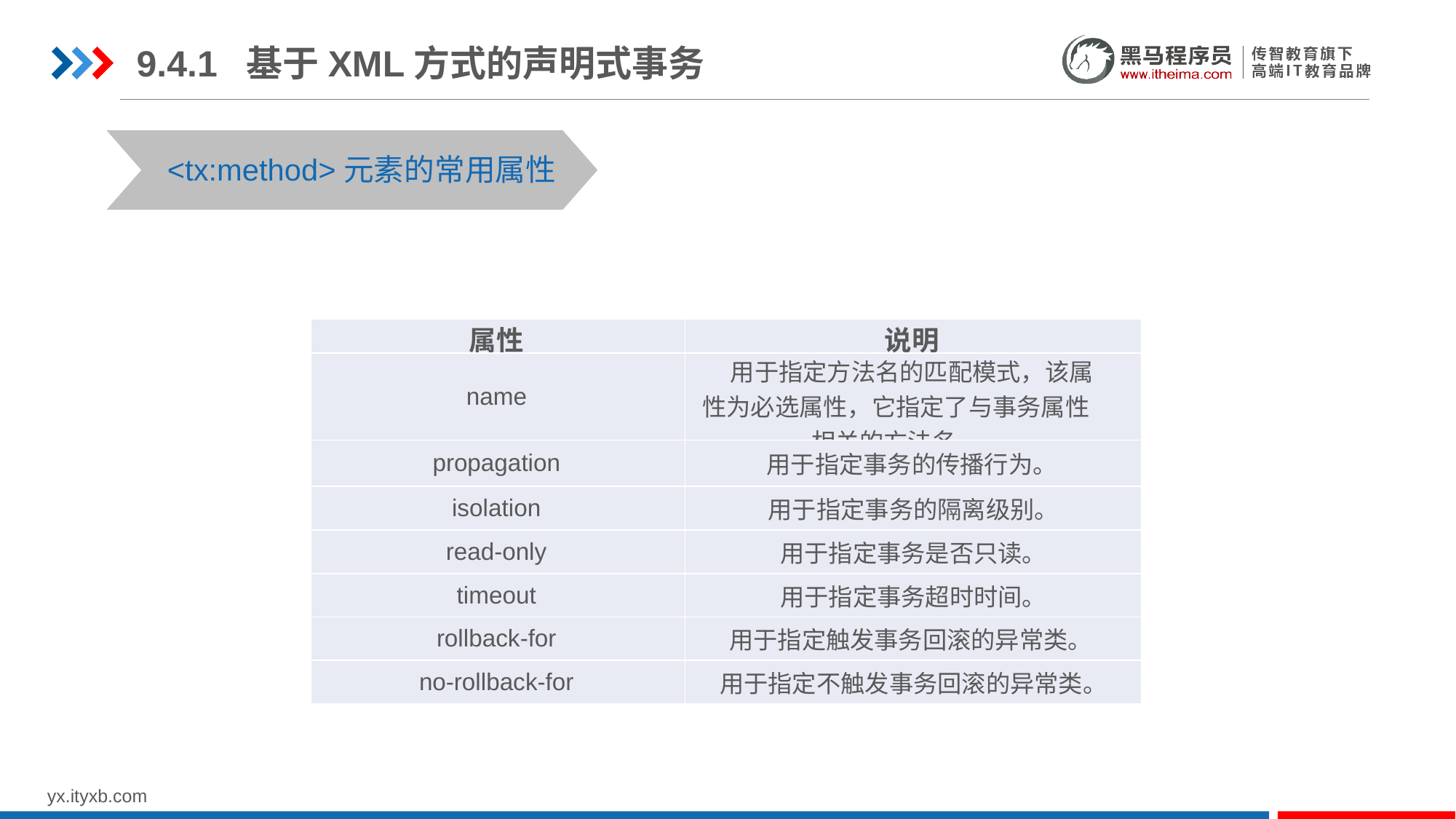

9.4.1  基于XML方式的声明式事务

<tx:method>元素的常用属性
| 属性 | 说明 |
| --- | --- |
| name | 用于指定方法名的匹配模式，该属性为必选属性，它指定了与事务属性相关的方法名。 |
| propagation | 用于指定事务的传播行为。 |
| isolation | 用于指定事务的隔离级别。 |
| read-only | 用于指定事务是否只读。 |
| timeout | 用于指定事务超时时间。 |
| rollback-for | 用于指定触发事务回滚的异常类。 |
| no-rollback-for | 用于指定不触发事务回滚的异常类。 |